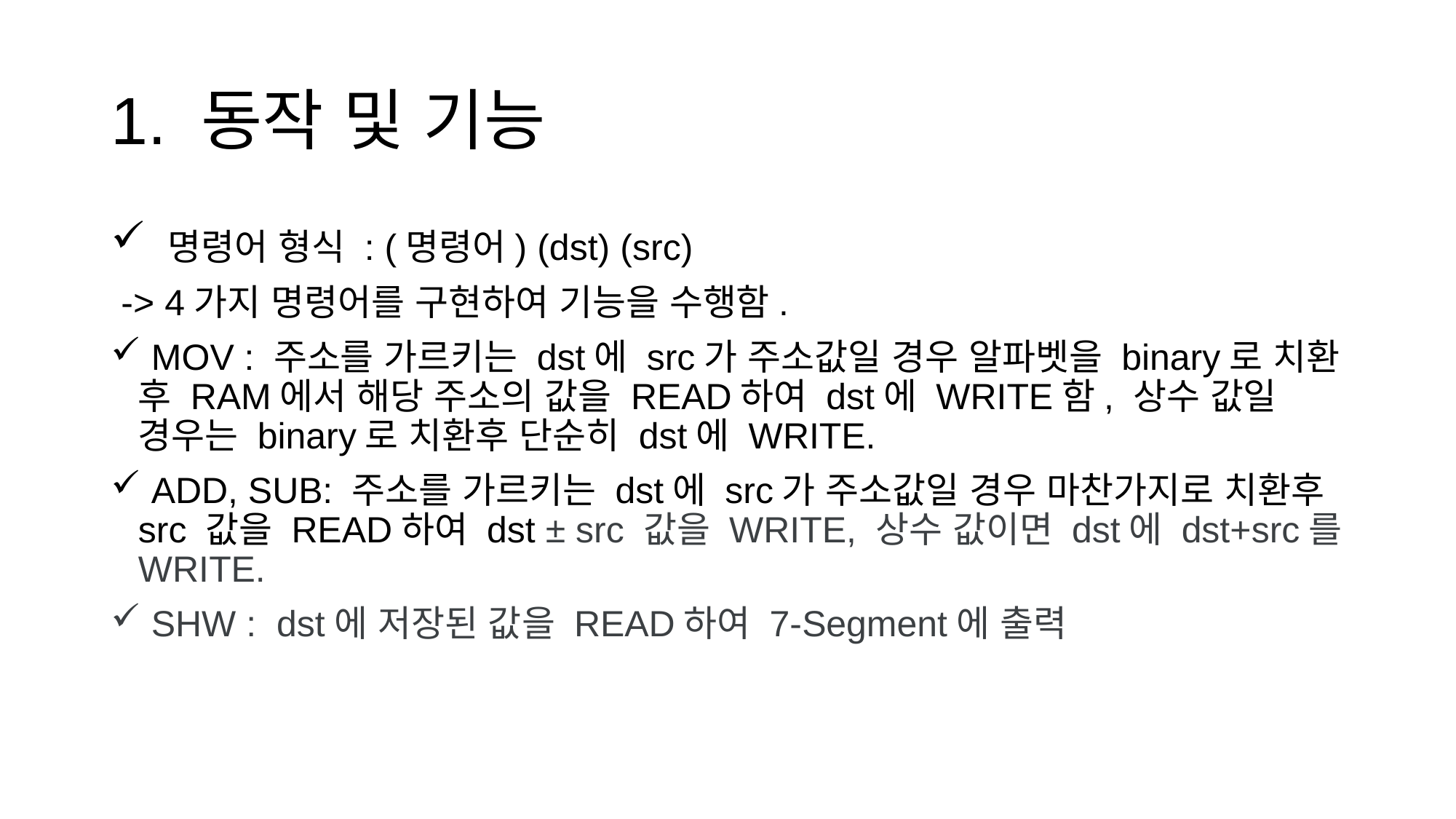

# 1. 동작 및 기능
 명령어 형식 : (명령어) (dst) (src)
 -> 4가지 명령어를 구현하여 기능을 수행함.
 MOV : 주소를 가르키는 dst에 src가 주소값일 경우 알파벳을 binary로 치환 후 RAM에서 해당 주소의 값을 READ하여 dst에 WRITE함, 상수 값일 경우는 binary로 치환후 단순히 dst에 WRITE.
 ADD, SUB: 주소를 가르키는 dst에 src가 주소값일 경우 마찬가지로 치환후 src 값을 READ하여 dst ± src 값을 WRITE, 상수 값이면 dst에 dst+src를 WRITE.
 SHW :  dst에 저장된 값을 READ하여 7-Segment에 출력